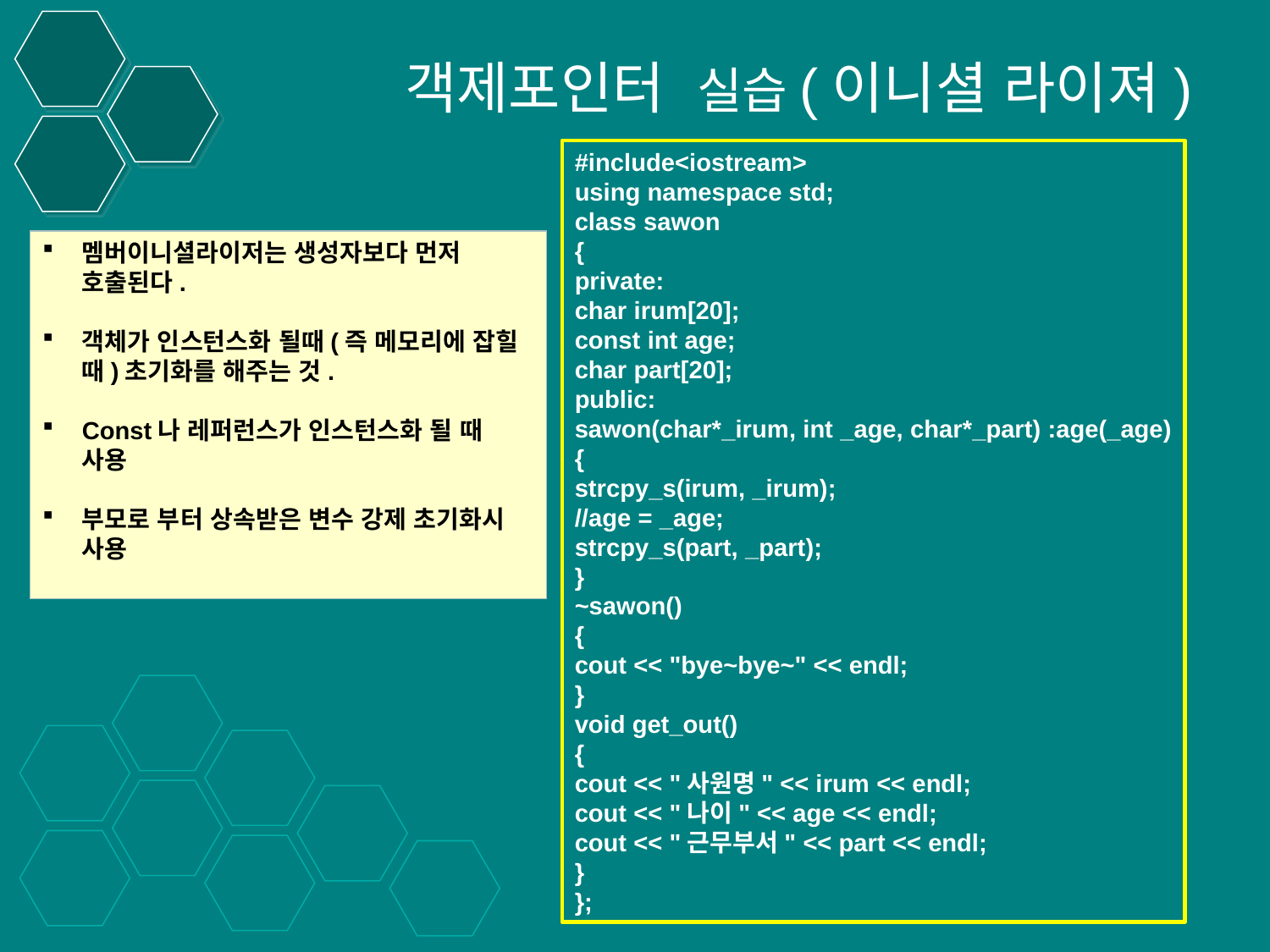

객제포인터  실습(이니셜 라이져)
#include<iostream>
using namespace std;
class sawon
{
private:
char irum[20];
const int age;
char part[20];
public:
sawon(char*_irum, int _age, char*_part) :age(_age)
{
strcpy_s(irum, _irum);
//age = _age;
strcpy_s(part, _part);
}
~sawon()
{
cout << "bye~bye~" << endl;
}
void get_out()
{
cout << "사원명" << irum << endl;
cout << "나이" << age << endl;
cout << "근무부서" << part << endl;
}
};
멤버이니셜라이저는 생성자보다 먼저 호출된다.

객체가 인스턴스화 될때(즉 메모리에 잡힐 때)초기화를 해주는 것.

Const나 레퍼런스가 인스턴스화 될 때 사용

부모로 부터 상속받은 변수 강제 초기화시  사용